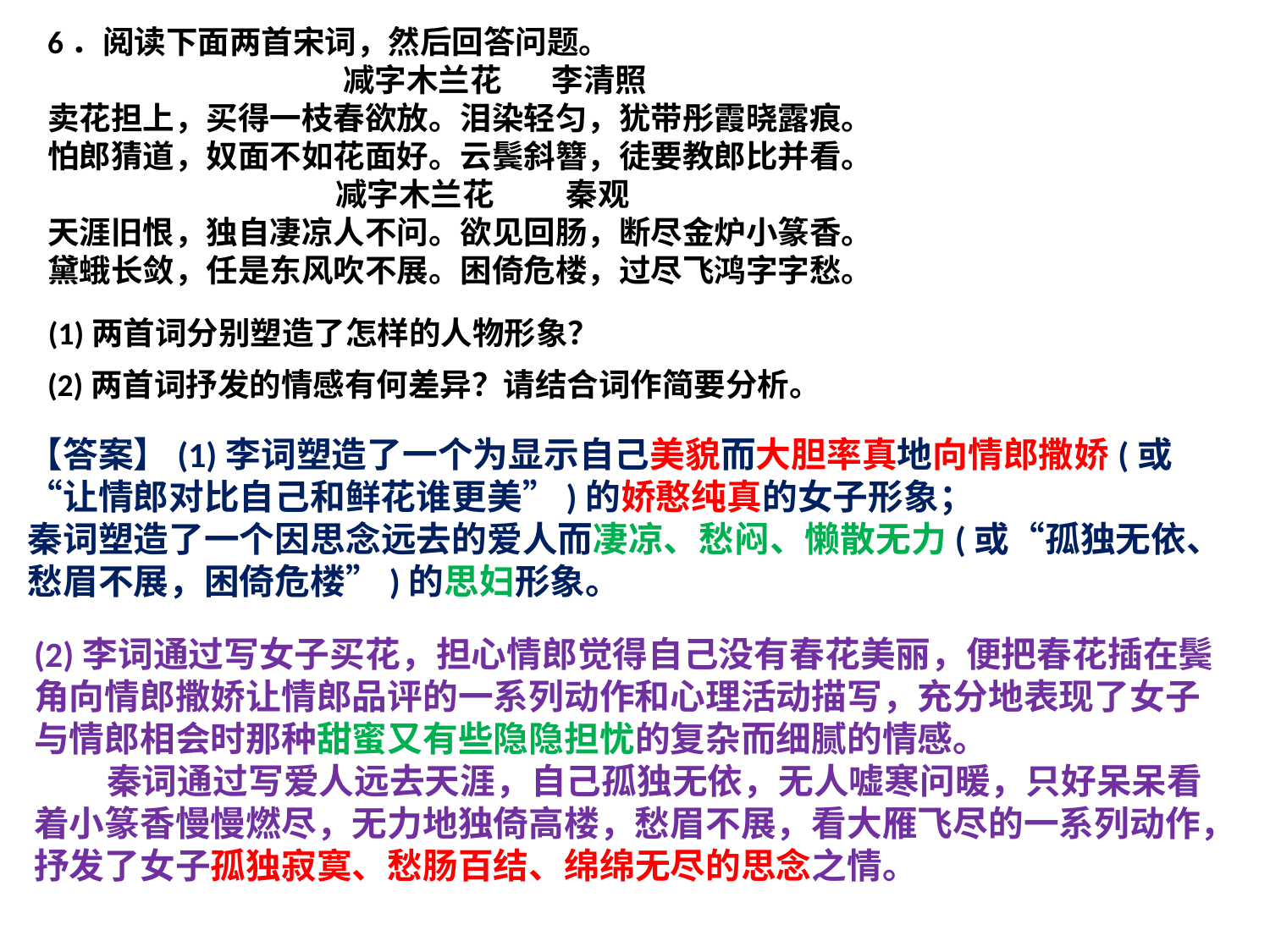

6．阅读下面两首宋词，然后回答问题。
                                        减字木兰花       李清照
卖花担上，买得一枝春欲放。泪染轻匀，犹带彤霞晓露痕。
怕郎猜道，奴面不如花面好。云鬓斜簪，徒要教郎比并看。
                                       减字木兰花          秦观
天涯旧恨，独自凄凉人不问。欲见回肠，断尽金炉小篆香。
黛蛾长敛，任是东风吹不展。困倚危楼，过尽飞鸿字字愁。
(1)两首词分别塑造了怎样的人物形象？
(2)两首词抒发的情感有何差异？请结合词作简要分析。
【答案】(1)李词塑造了一个为显示自己美貌而大胆率真地向情郎撒娇(或“让情郎对比自己和鲜花谁更美”)的娇憨纯真的女子形象；
秦词塑造了一个因思念远去的爱人而凄凉、愁闷、懒散无力(或“孤独无依、愁眉不展，困倚危楼”)的思妇形象。
(2)李词通过写女子买花，担心情郎觉得自己没有春花美丽，便把春花插在鬓角向情郎撒娇让情郎品评的一系列动作和心理活动描写，充分地表现了女子与情郎相会时那种甜蜜又有些隐隐担忧的复杂而细腻的情感。
        秦词通过写爱人远去天涯，自己孤独无依，无人嘘寒问暖，只好呆呆看着小篆香慢慢燃尽，无力地独倚高楼，愁眉不展，看大雁飞尽的一系列动作，抒发了女子孤独寂寞、愁肠百结、绵绵无尽的思念之情。